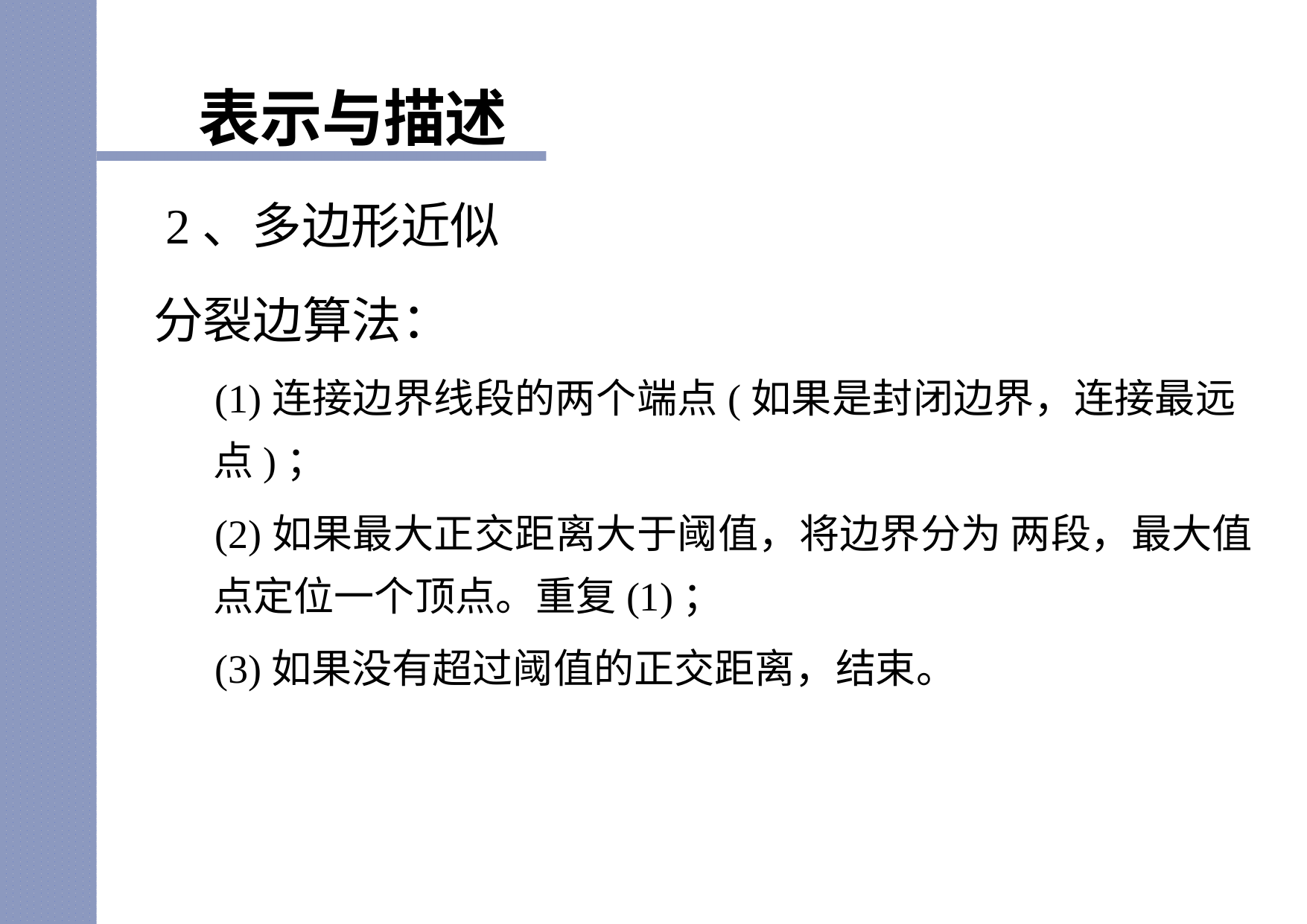

# 表示与描述
2、多边形近似
分裂边算法：
(1)连接边界线段的两个端点(如果是封闭边界，连接最远点)；
(2)如果最大正交距离大于阈值，将边界分为 两段，最大值点定位一个顶点。重复(1)；
(3)如果没有超过阈值的正交距离，结束。